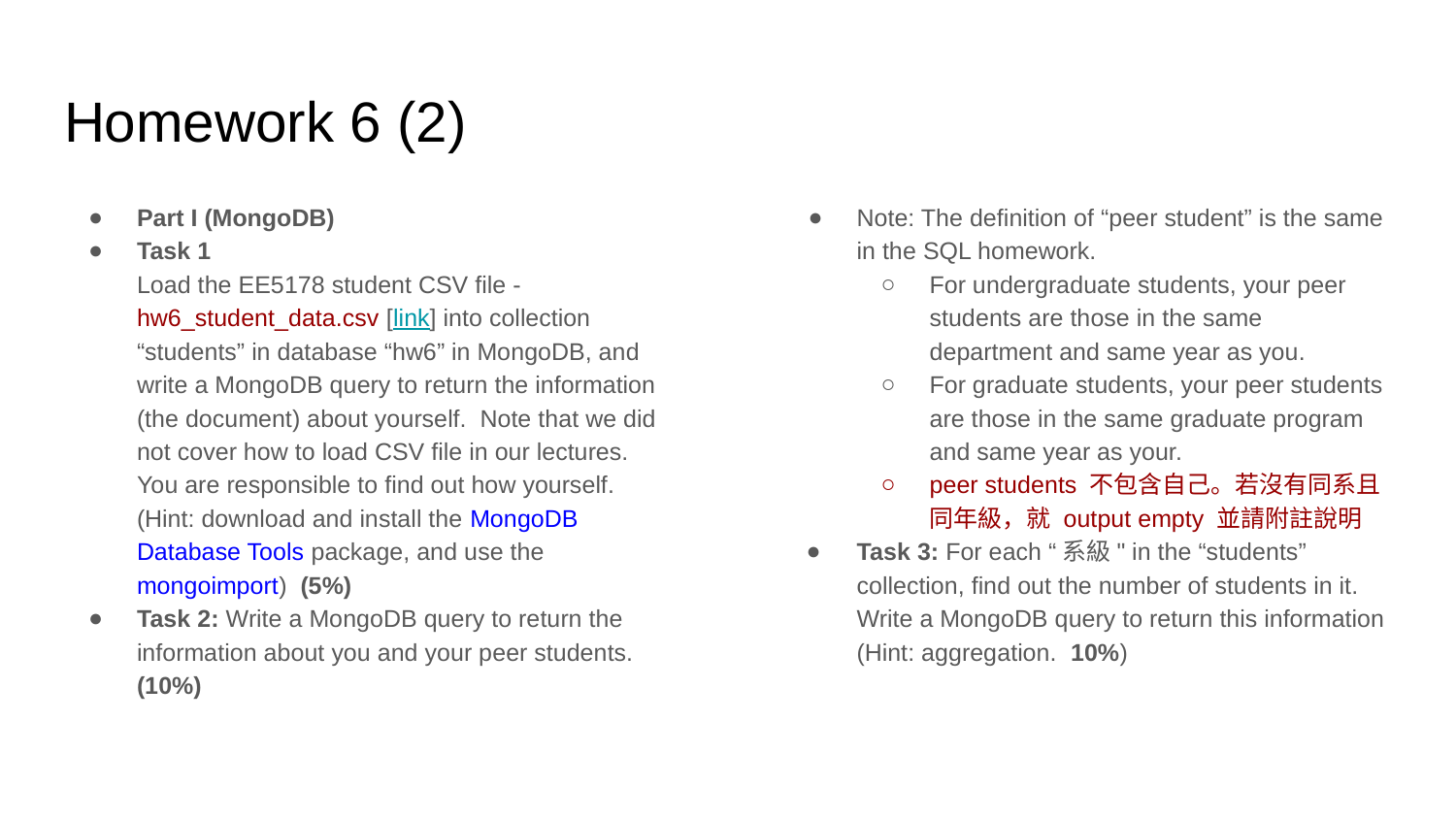

# Homework 6 (2)
Part I (MongoDB)
Task 1
Load the EE5178 student CSV file - hw6_student_data.csv [link] into collection “students” in database “hw6” in MongoDB, and write a MongoDB query to return the information (the document) about yourself.  Note that we did not cover how to load CSV file in our lectures.  You are responsible to find out how yourself.  (Hint: download and install the MongoDB Database Tools package, and use the mongoimport)  (5%)
Task 2: Write a MongoDB query to return the information about you and your peer students.   (10%)

Note: The definition of “peer student” is the same in the SQL homework.
For undergraduate students, your peer students are those in the same department and same year as you.
For graduate students, your peer students are those in the same graduate program and same year as your.
peer students 不包含自己。若沒有同系且同年級，就 output empty 並請附註說明
Task 3: For each “系級" in the “students” collection, find out the number of students in it.  Write a MongoDB query to return this information (Hint: aggregation.  10%)